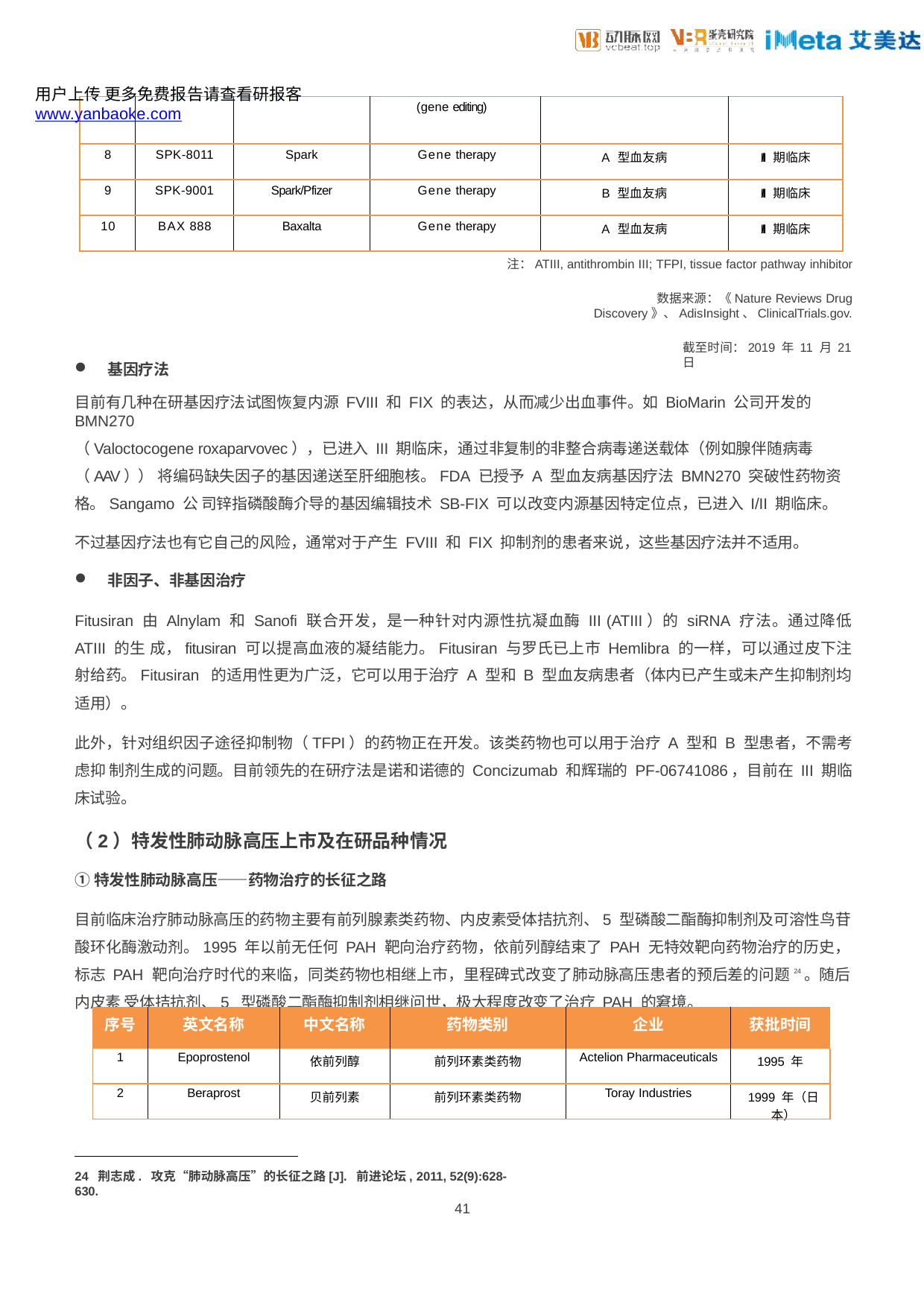

用户上传 更多免费报告请查看研报客 www.yanbaoke.com
|  |  |  | (gene editing) |  |  |
| --- | --- | --- | --- | --- | --- |
| 8 | SPK-8011 | Spark | Gene therapy | A 型血友病 | I/II 期临床 |
| 9 | SPK-9001 | Spark/Pfizer | Gene therapy | B 型血友病 | I/II 期临床 |
| 10 | BAX 888 | Baxalta | Gene therapy | A 型血友病 | I/II 期临床 |
注：ATIII, antithrombin III; TFPI, tissue factor pathway inhibitor

数据来源：《Nature Reviews Drug Discovery》、AdisInsight、ClinicalTrials.gov.

截至时间：2019 年 11 月 21 日
基因疗法

目前有几种在研基因疗法试图恢复内源 FVIII 和 FIX 的表达，从而减少出血事件。如 BioMarin 公司开发的 BMN270
（Valoctocogene roxaparvovec），已进入 III 期临床，通过非复制的非整合病毒递送载体（例如腺伴随病毒（AAV））  将编码缺失因子的基因递送至肝细胞核。FDA 已授予 A 型血友病基因疗法 BMN270 突破性药物资格。Sangamo 公 司锌指磷酸酶介导的基因编辑技术 SB-FIX 可以改变内源基因特定位点，已进入 I/II 期临床。

不过基因疗法也有它自己的风险，通常对于产生 FVIII 和 FIX 抑制剂的患者来说，这些基因疗法并不适用。

非因子、非基因治疗
Fitusiran 由 Alnylam 和 Sanofi 联合开发，是一种针对内源性抗凝血酶 III (ATIII）的 siRNA 疗法。通过降低 ATIII 的生 成，fitusiran 可以提高血液的凝结能力。Fitusiran 与罗氏已上市 Hemlibra 的一样，可以通过皮下注射给药。Fitusiran  的适用性更为广泛，它可以用于治疗 A 型和 B 型血友病患者（体内已产生或未产生抑制剂均适用）。
此外，针对组织因子途径抑制物（TFPI）的药物正在开发。该类药物也可以用于治疗 A 型和 B 型患者，不需考虑抑 制剂生成的问题。目前领先的在研疗法是诺和诺德的 Concizumab 和辉瑞的 PF-06741086，目前在 III 期临床试验。

（2）特发性肺动脉高压上市及在研品种情况
①特发性肺动脉高压——药物治疗的长征之路
目前临床治疗肺动脉高压的药物主要有前列腺素类药物、内皮素受体拮抗剂、5 型磷酸二酯酶抑制剂及可溶性鸟苷 酸环化酶激动剂。1995 年以前无任何 PAH 靶向治疗药物，依前列醇结束了 PAH 无特效靶向药物治疗的历史，标志 PAH 靶向治疗时代的来临，同类药物也相继上市，里程碑式改变了肺动脉高压患者的预后差的问题24。随后内皮素 受体拮抗剂、5 型磷酸二酯酶抑制剂相继问世，极大程度改变了治疗 PAH 的窘境。

表 20 全球特发性肺动脉高压上市治疗药物
| 序号 | 英文名称 | 中文名称 | 药物类别 | 企业 | 获批时间 |
| --- | --- | --- | --- | --- | --- |
| 1 | Epoprostenol | 依前列醇 | 前列环素类药物 | Actelion Pharmaceuticals | 1995 年 |
| 2 | Beraprost | 贝前列素 | 前列环素类药物 | Toray Industries | 1999 年（日本） |

24 荆志成. 攻克“肺动脉高压”的长征之路[J]. 前进论坛, 2011, 52(9):628-630.
41